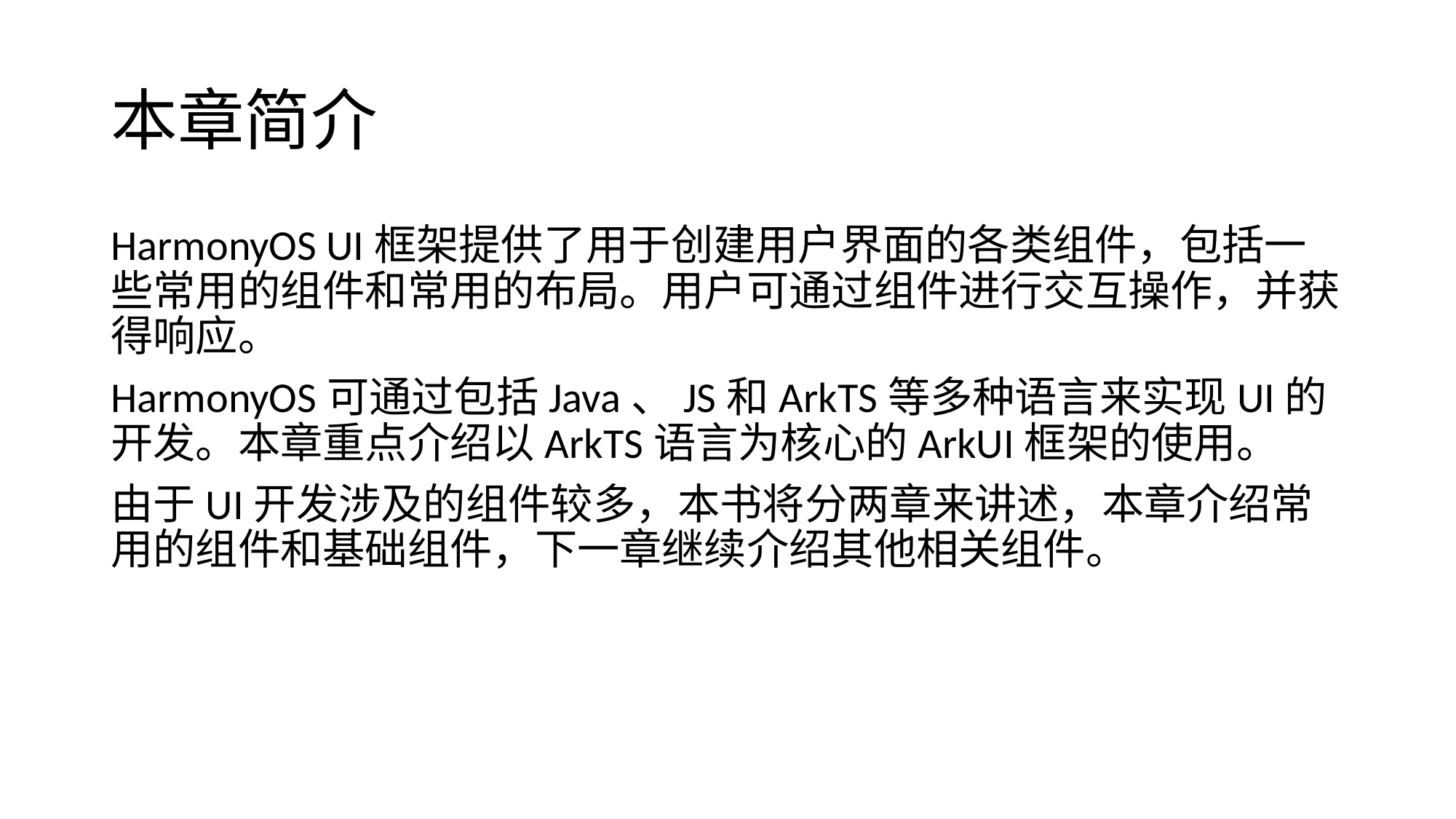

# 本章简介
HarmonyOS UI框架提供了用于创建用户界面的各类组件，包括一些常用的组件和常用的布局。用户可通过组件进行交互操作，并获得响应。
HarmonyOS可通过包括Java、JS和ArkTS等多种语言来实现UI的开发。本章重点介绍以ArkTS语言为核心的ArkUI框架的使用。
由于UI开发涉及的组件较多，本书将分两章来讲述，本章介绍常用的组件和基础组件，下一章继续介绍其他相关组件。